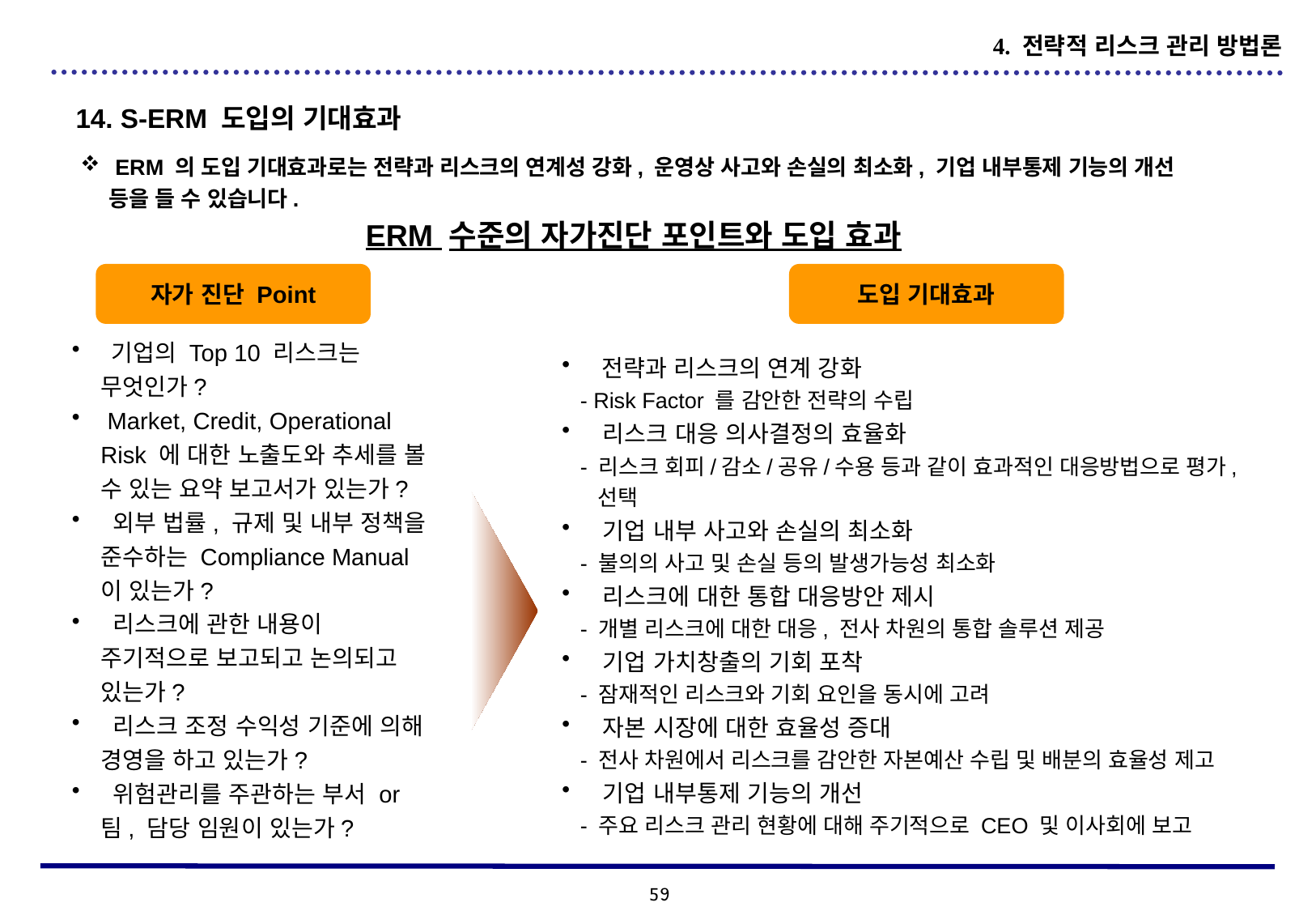

4. 전략적 리스크 관리 방법론
14. S-ERM 도입의 기대효과
 ERM 의 도입 기대효과로는 전략과 리스크의 연계성 강화, 운영상 사고와 손실의 최소화, 기업 내부통제 기능의 개선 등을 들 수 있습니다.
ERM 수준의 자가진단 포인트와 도입 효과
자가 진단 Point
도입 기대효과
 기업의 Top 10 리스크는 무엇인가?
 Market, Credit, Operational Risk 에 대한 노출도와 추세를 볼 수 있는 요약 보고서가 있는가?
 외부 법률, 규제 및 내부 정책을 준수하는 Compliance Manual 이 있는가?
 리스크에 관한 내용이 주기적으로 보고되고 논의되고 있는가?
 리스크 조정 수익성 기준에 의해 경영을 하고 있는가?
 위험관리를 주관하는 부서 or 팀, 담당 임원이 있는가?
 전략과 리스크의 연계 강화
   - Risk Factor 를 감안한 전략의 수립
 리스크 대응 의사결정의 효율화
   - 리스크 회피/감소/공유/수용 등과 같이 효과적인 대응방법으로 평가,
     선택
 기업 내부 사고와 손실의 최소화
   - 불의의 사고 및 손실 등의 발생가능성 최소화
 리스크에 대한 통합 대응방안 제시
   - 개별 리스크에 대한 대응, 전사 차원의 통합 솔루션 제공
 기업 가치창출의 기회 포착
   - 잠재적인 리스크와 기회 요인을 동시에 고려
 자본 시장에 대한 효율성 증대
   - 전사 차원에서 리스크를 감안한 자본예산 수립 및 배분의 효율성 제고
 기업 내부통제 기능의 개선
   - 주요 리스크 관리 현황에 대해 주기적으로 CEO 및 이사회에 보고